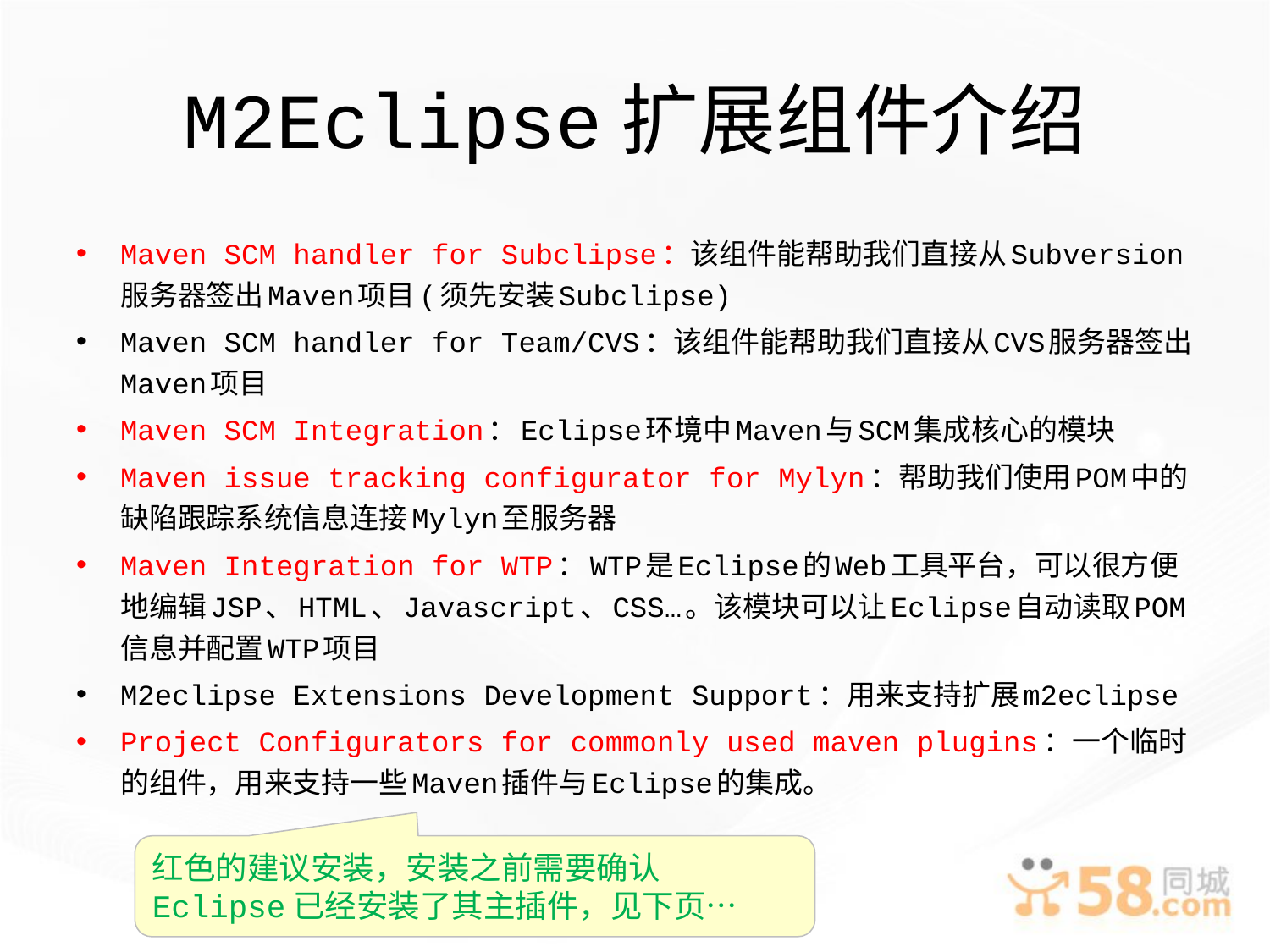

# M2Eclipse扩展组件介绍
Maven SCM handler for Subclipse：该组件能帮助我们直接从Subversion服务器签出Maven项目(须先安装Subclipse)
Maven SCM handler for Team/CVS：该组件能帮助我们直接从CVS服务器签出Maven项目
Maven SCM Integration：Eclipse环境中Maven与SCM集成核心的模块
Maven issue tracking configurator for Mylyn：帮助我们使用POM中的缺陷跟踪系统信息连接Mylyn至服务器
Maven Integration for WTP：WTP是Eclipse的Web工具平台，可以很方便地编辑JSP、HTML、Javascript、CSS…。该模块可以让Eclipse自动读取POM信息并配置WTP项目
M2eclipse Extensions Development Support：用来支持扩展m2eclipse
Project Configurators for commonly used maven plugins：一个临时的组件，用来支持一些Maven插件与Eclipse的集成。
红色的建议安装，安装之前需要确认Eclipse已经安装了其主插件，见下页…